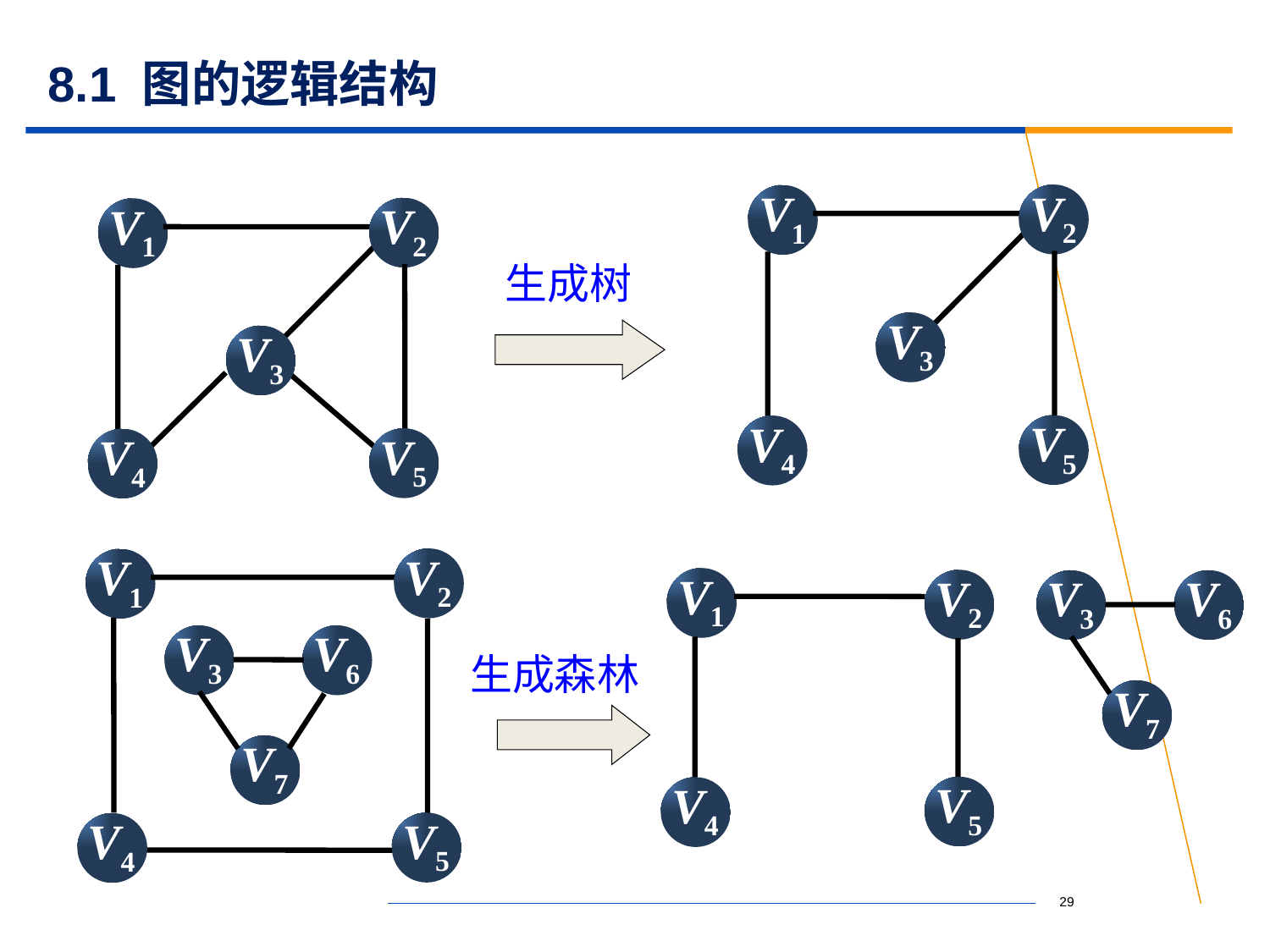

# 8.1 图的逻辑结构
V2
V1

V3

V5
V4

V2
V1

V3

V5
V4

生成树

V2
V1

V3
V6

V7

V5
V4

V1
V2
V3
V6

V7

V5
V4

生成森林